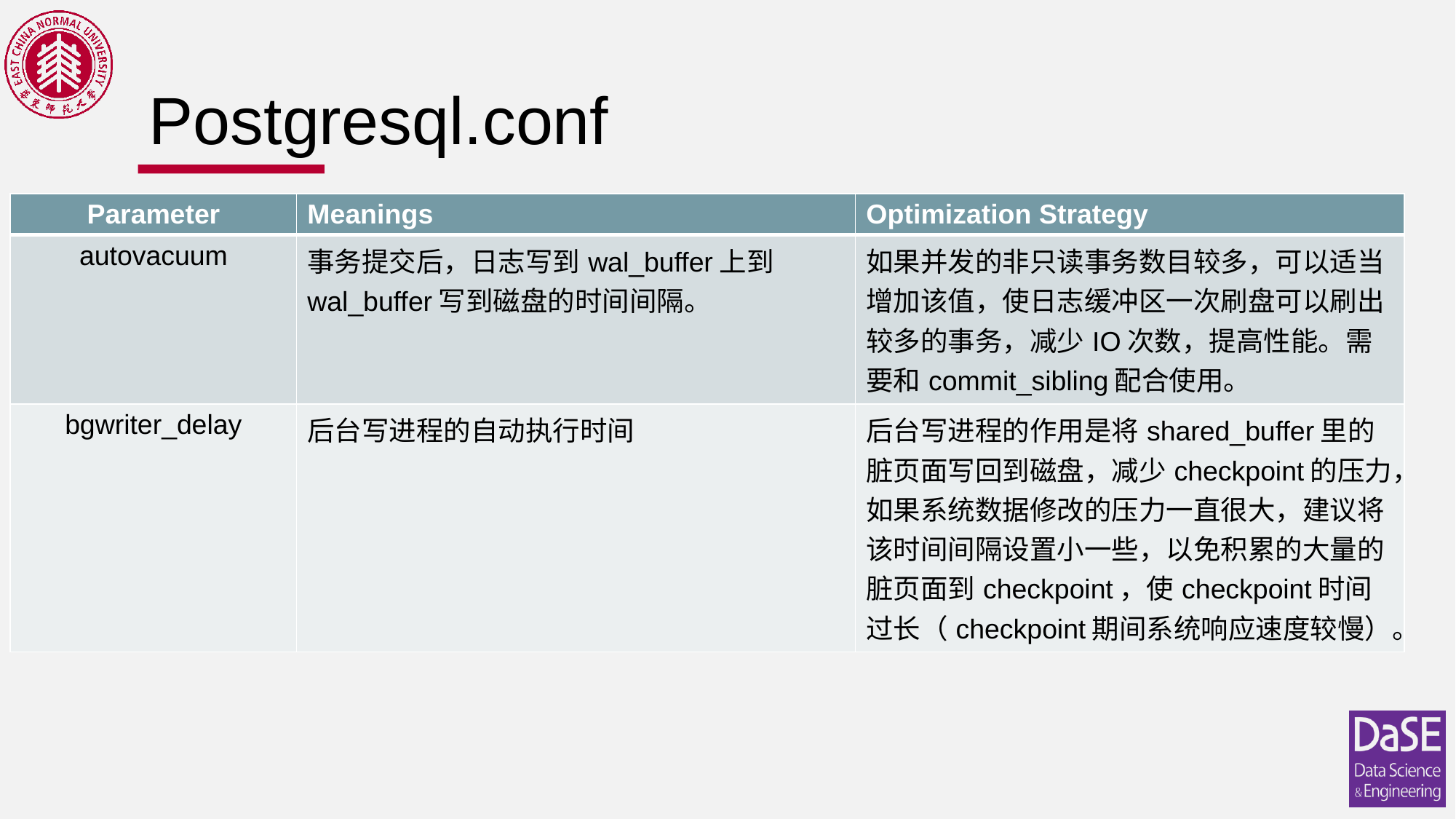

# Postgresql.conf
| Parameter | Meanings | Optimization Strategy |
| --- | --- | --- |
| autovacuum | 事务提交后，日志写到wal\_buffer上到wal\_buffer写到磁盘的时间间隔。 | 如果并发的非只读事务数目较多，可以适当增加该值，使日志缓冲区一次刷盘可以刷出较多的事务，减少IO次数，提高性能。需要和commit\_sibling配合使用。 |
| bgwriter\_delay | 后台写进程的自动执行时间 | 后台写进程的作用是将shared\_buffer里的脏页面写回到磁盘，减少checkpoint的压力，如果系统数据修改的压力一直很大，建议将该时间间隔设置小一些，以免积累的大量的脏页面到checkpoint，使checkpoint时间过长（checkpoint期间系统响应速度较慢）。 |